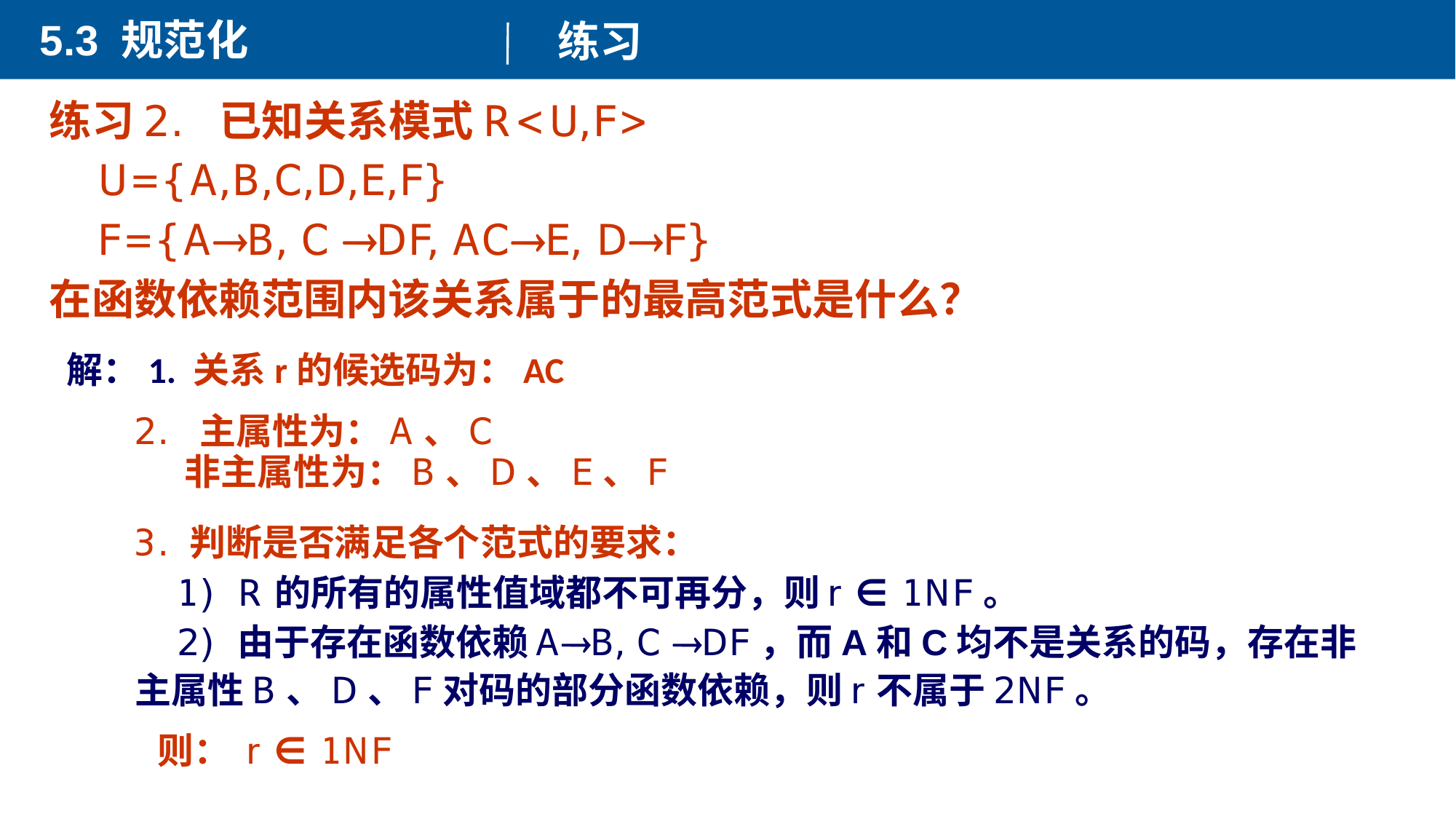

5.3 规范化
练习
练习2.  已知关系模式R<U,F>
    U={A,B,C,D,E,F}
    F={A→B, C →DF, AC→E, D→F}
在函数依赖范围内该关系属于的最高范式是什么？
解：1. 关系r的候选码为：AC
2.  主属性为：A、C
     非主属性为：B、D、E、F
3. 判断是否满足各个范式的要求：
    1)  R的所有的属性值域都不可再分，则r ∈ 1NF。
    2) 由于存在函数依赖A→B, C →DF，而A和C均不是关系的码，存在非主属性B、D、F对码的部分函数依赖，则r不属于2NF。
则： r ∈ 1NF